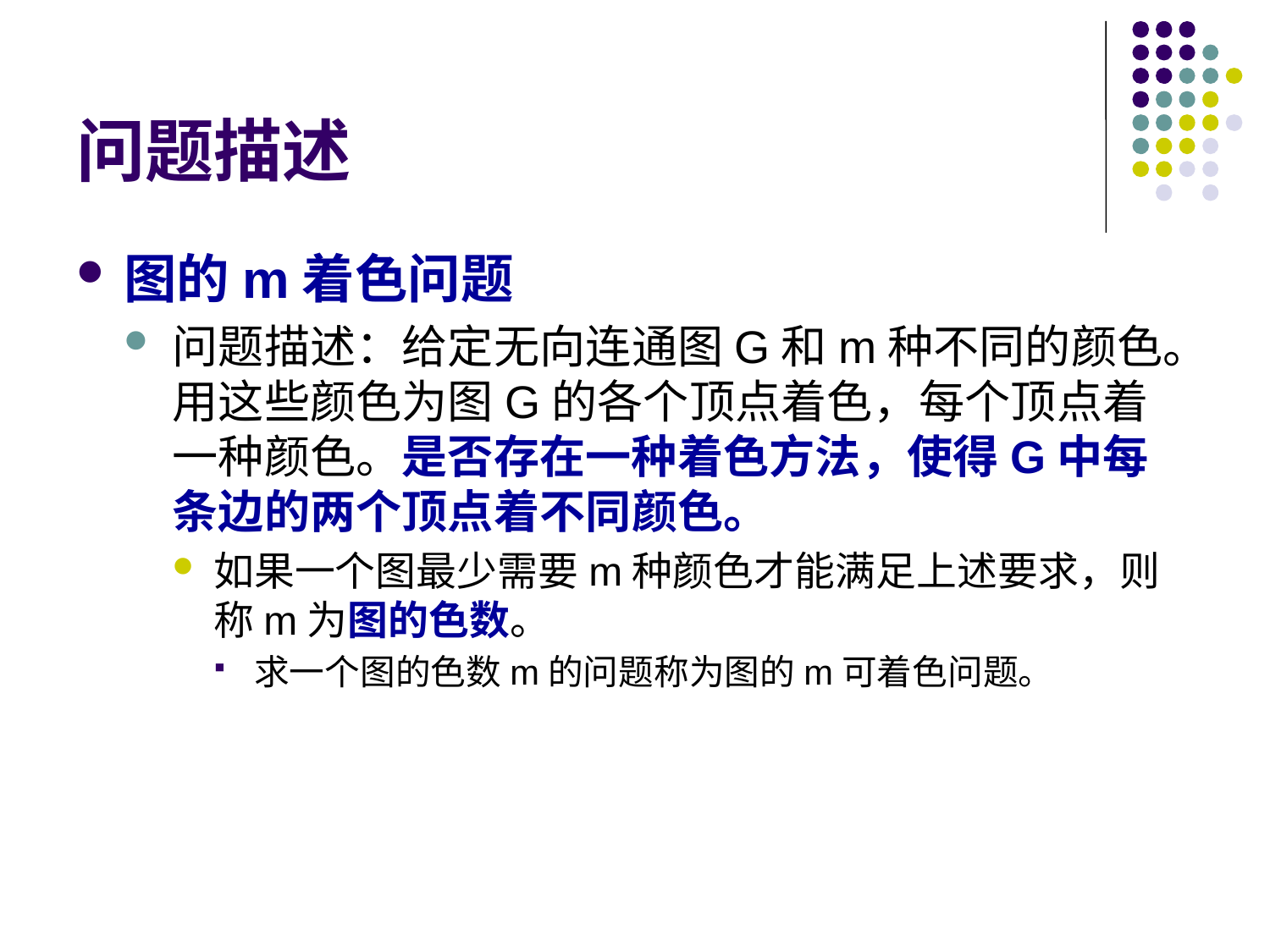

# 问题描述
图的m着色问题
问题描述：给定无向连通图G和m种不同的颜色。用这些颜色为图G的各个顶点着色，每个顶点着一种颜色。是否存在一种着色方法，使得G中每条边的两个顶点着不同颜色。
如果一个图最少需要m种颜色才能满足上述要求，则称m为图的色数。
求一个图的色数m的问题称为图的m可着色问题。